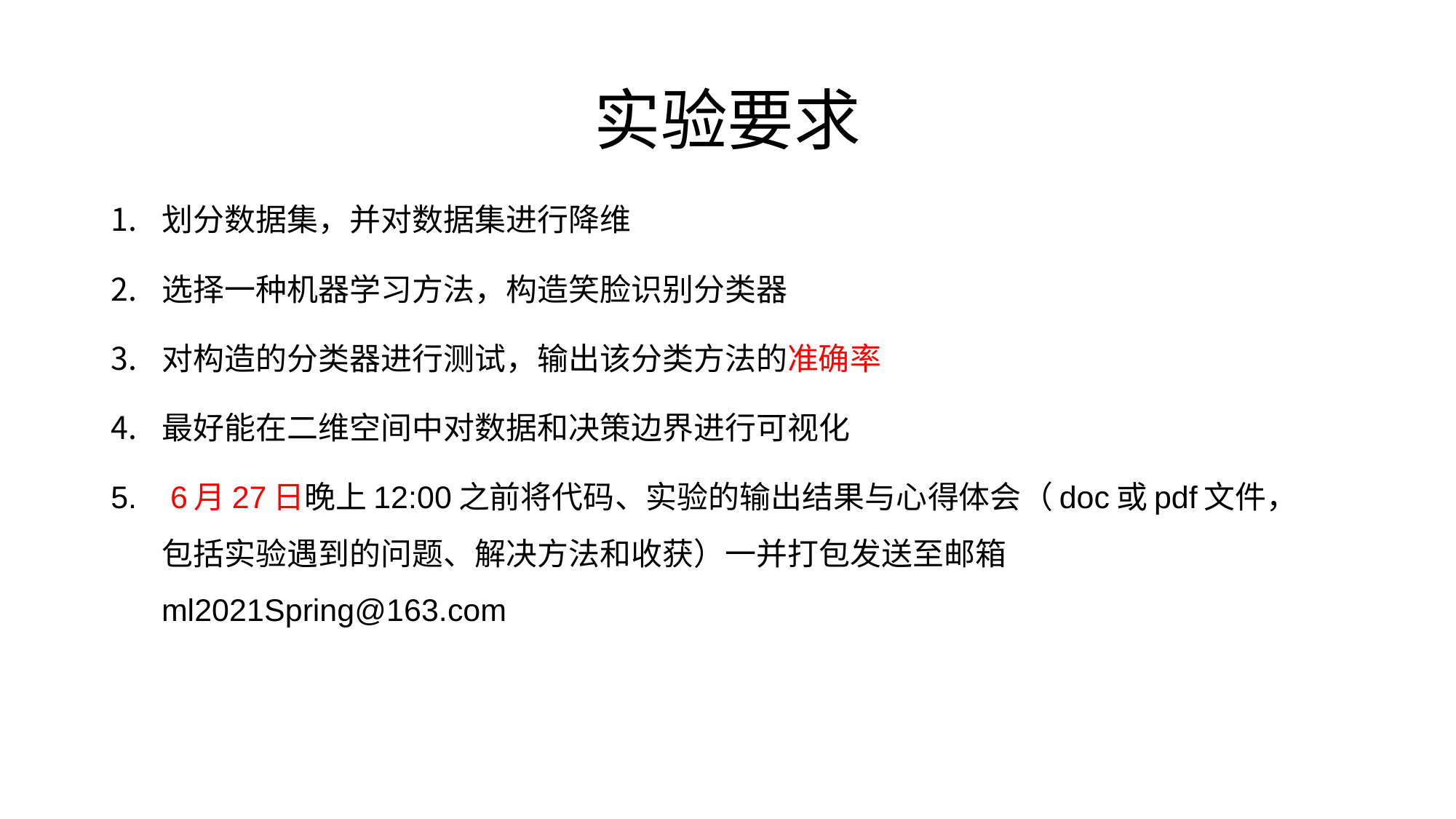

# 实验要求
划分数据集，并对数据集进行降维
选择一种机器学习方法，构造笑脸识别分类器
对构造的分类器进行测试，输出该分类方法的准确率
最好能在二维空间中对数据和决策边界进行可视化
 6月27日晚上12:00之前将代码、实验的输出结果与心得体会（doc或pdf文件，包括实验遇到的问题、解决方法和收获）一并打包发送至邮箱ml2021Spring@163.com